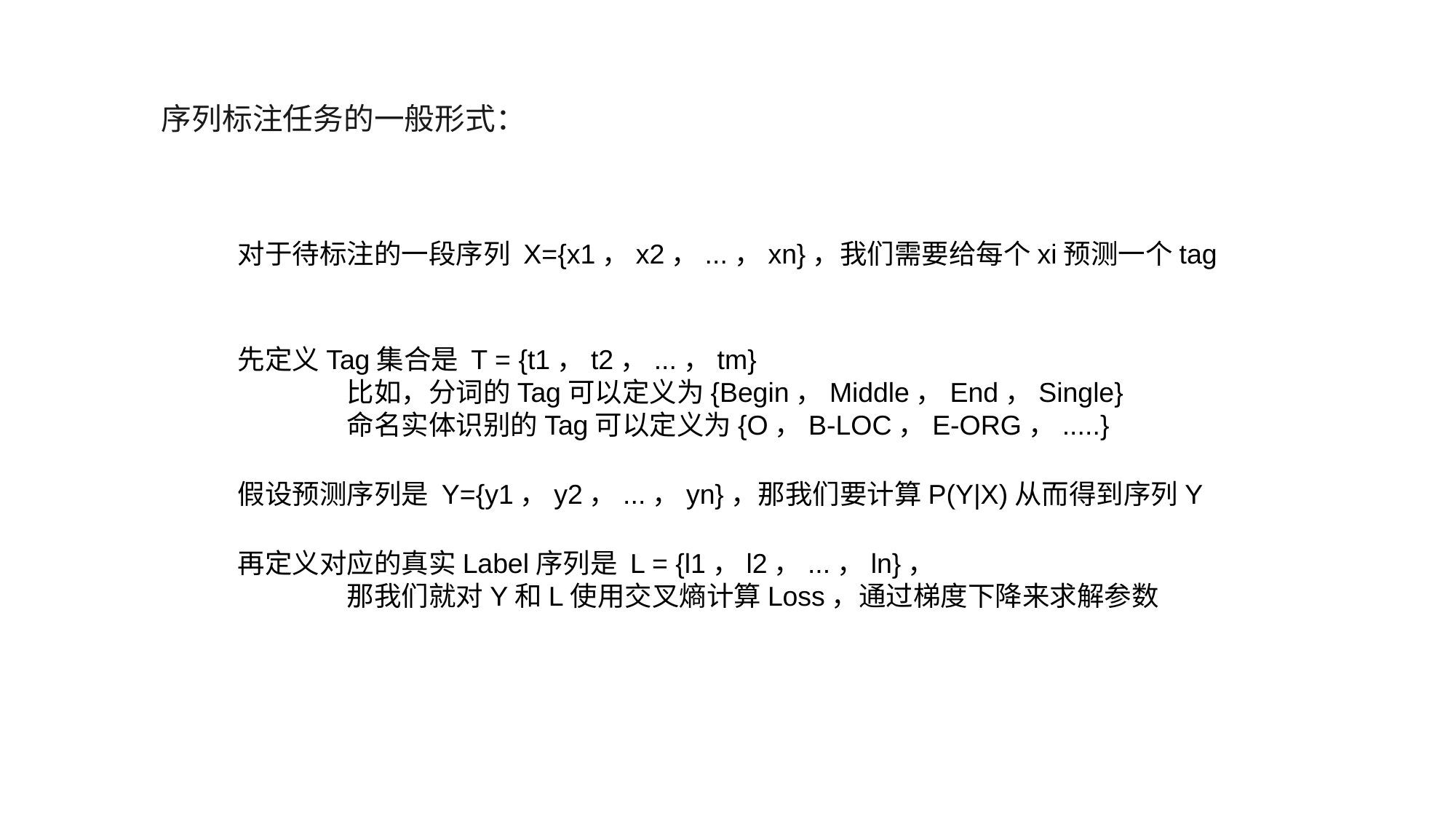

序列标注任务的一般形式：
对于待标注的一段序列 X={x1，x2，...，xn}，我们需要给每个xi预测一个tag

先定义Tag集合是 T = {t1，t2，...，tm}
	比如，分词的Tag可以定义为{Begin，Middle，End，Single}
	命名实体识别的Tag可以定义为{O，B-LOC，E-ORG，.....}

假设预测序列是 Y={y1，y2，...，yn}，那我们要计算P(Y|X)从而得到序列Y

再定义对应的真实Label序列是 L = {l1，l2，...，ln}，
	那我们就对Y和L使用交叉熵计算Loss，通过梯度下降来求解参数